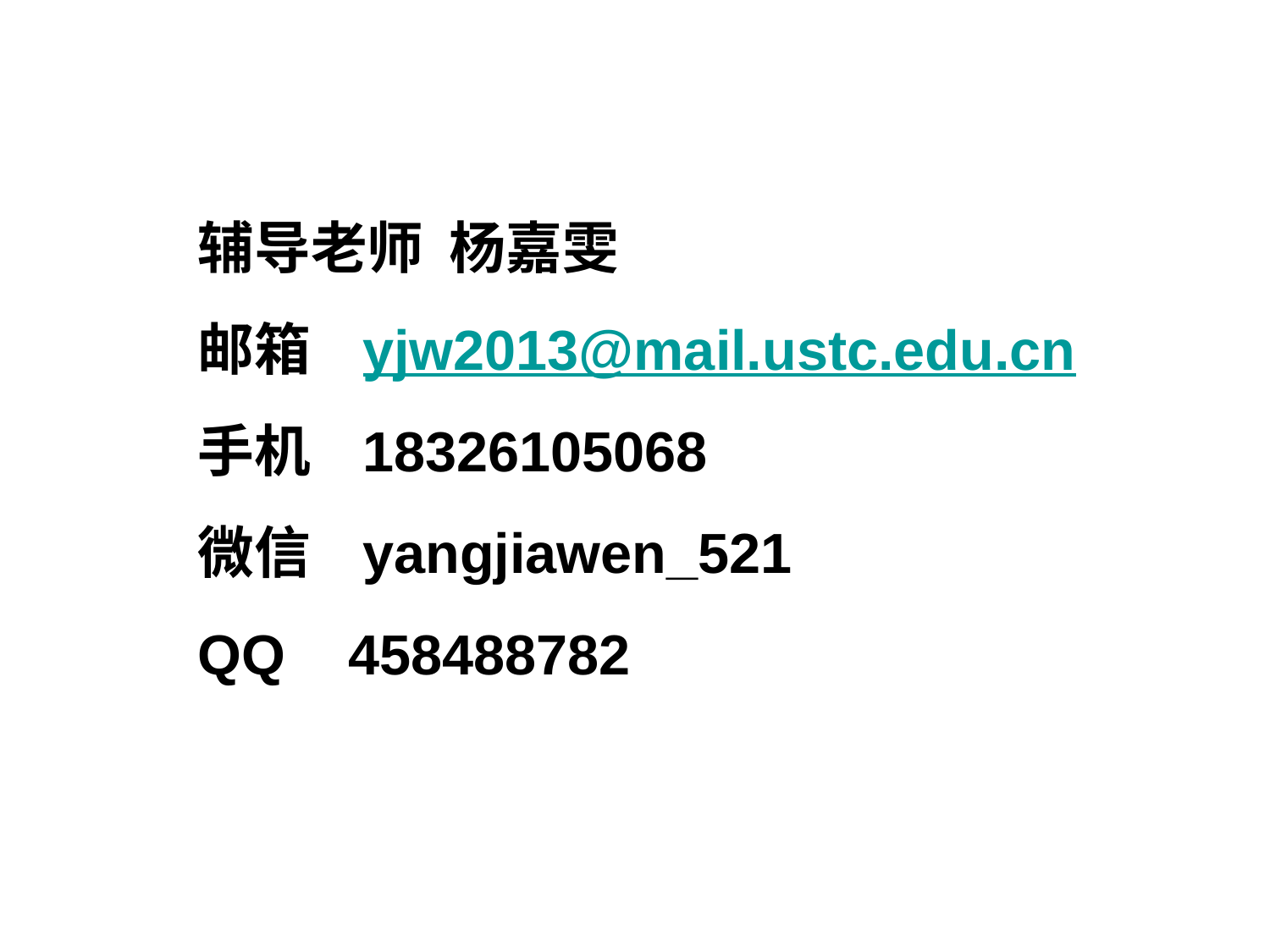

# 辅导老师  杨嘉雯 邮箱   yjw2013@mail.ustc.edu.cn 手机   18326105068 微信   yangjiawen_521 QQ    458488782